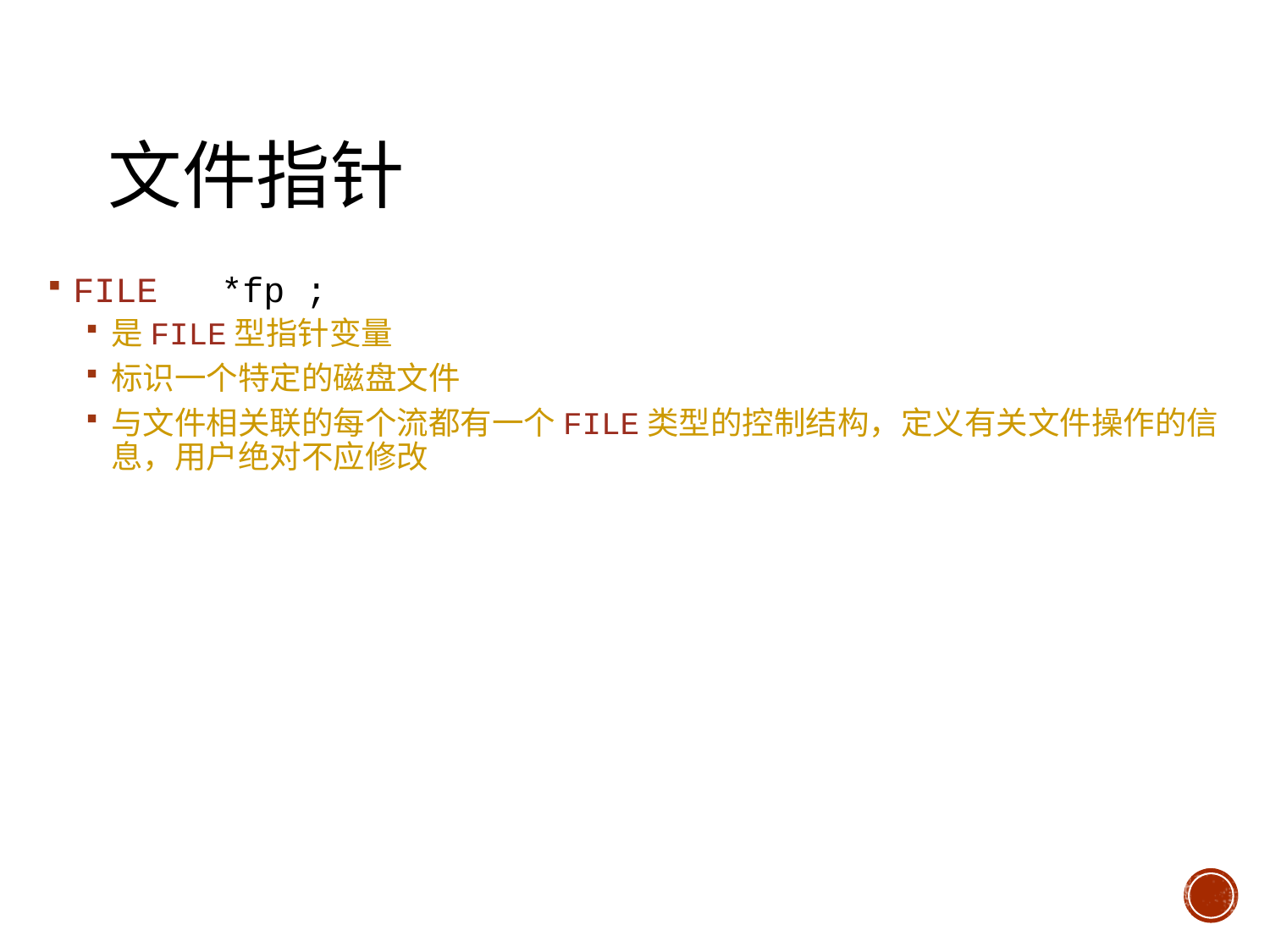

# 文件指针
FILE   *fp ;
是FILE型指针变量
标识一个特定的磁盘文件
与文件相关联的每个流都有一个FILE类型的控制结构，定义有关文件操作的信息，用户绝对不应修改